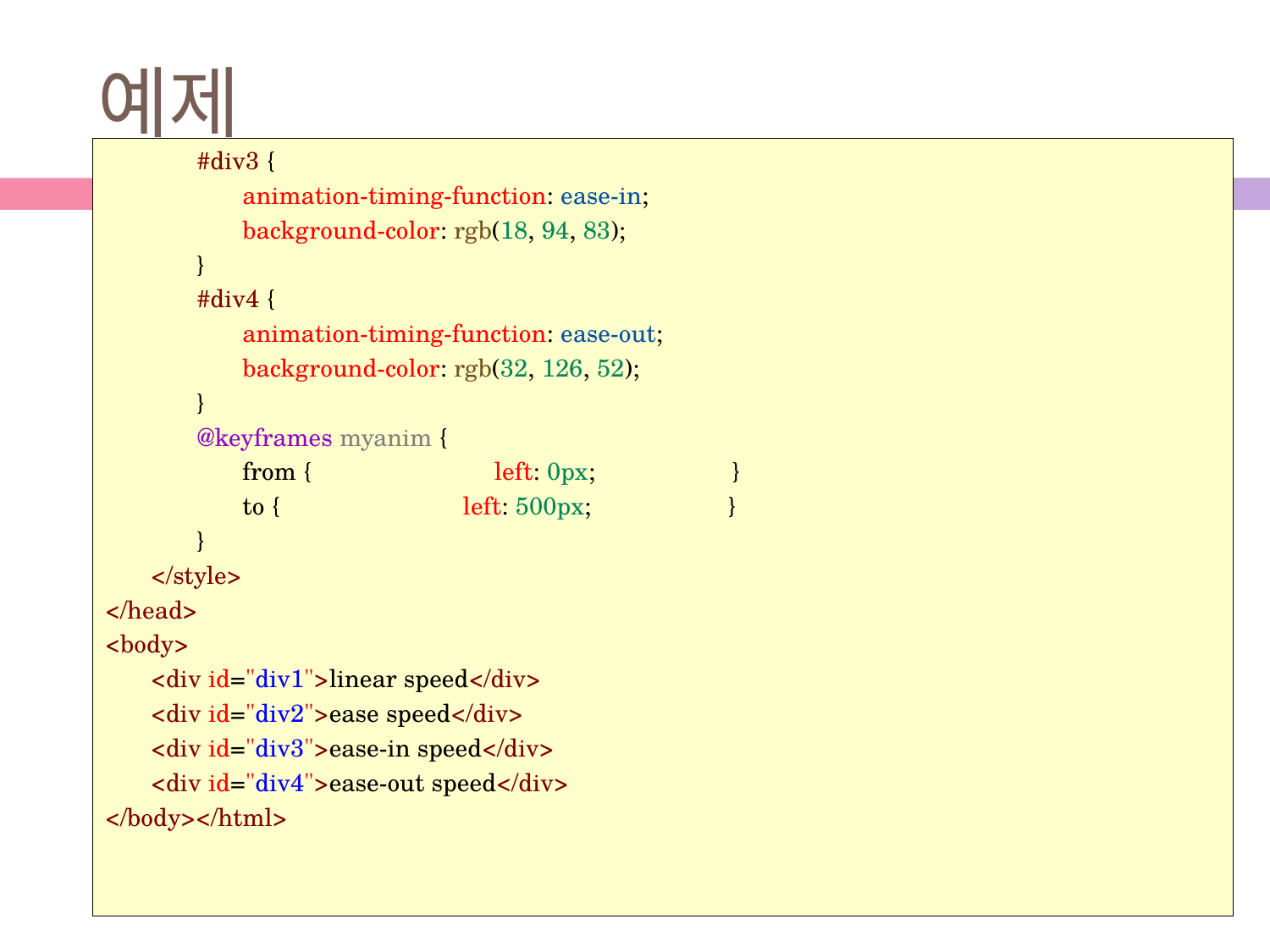

# 예제
            #div3 {
                  animation-timing-function: ease-in;
                  background-color: rgb(18, 94, 83);
            }
            #div4 {
                  animation-timing-function: ease-out;
                  background-color: rgb(32, 126, 52);
            }
            @keyframes myanim {
                  from {                        left: 0px;                  }
                  to {                        left: 500px;                  }
            }
      </style>
</head>
<body>
      <div id="div1">linear speed</div>
      <div id="div2">ease speed</div>
      <div id="div3">ease-in speed</div>
      <div id="div4">ease-out speed</div>
</body></html>